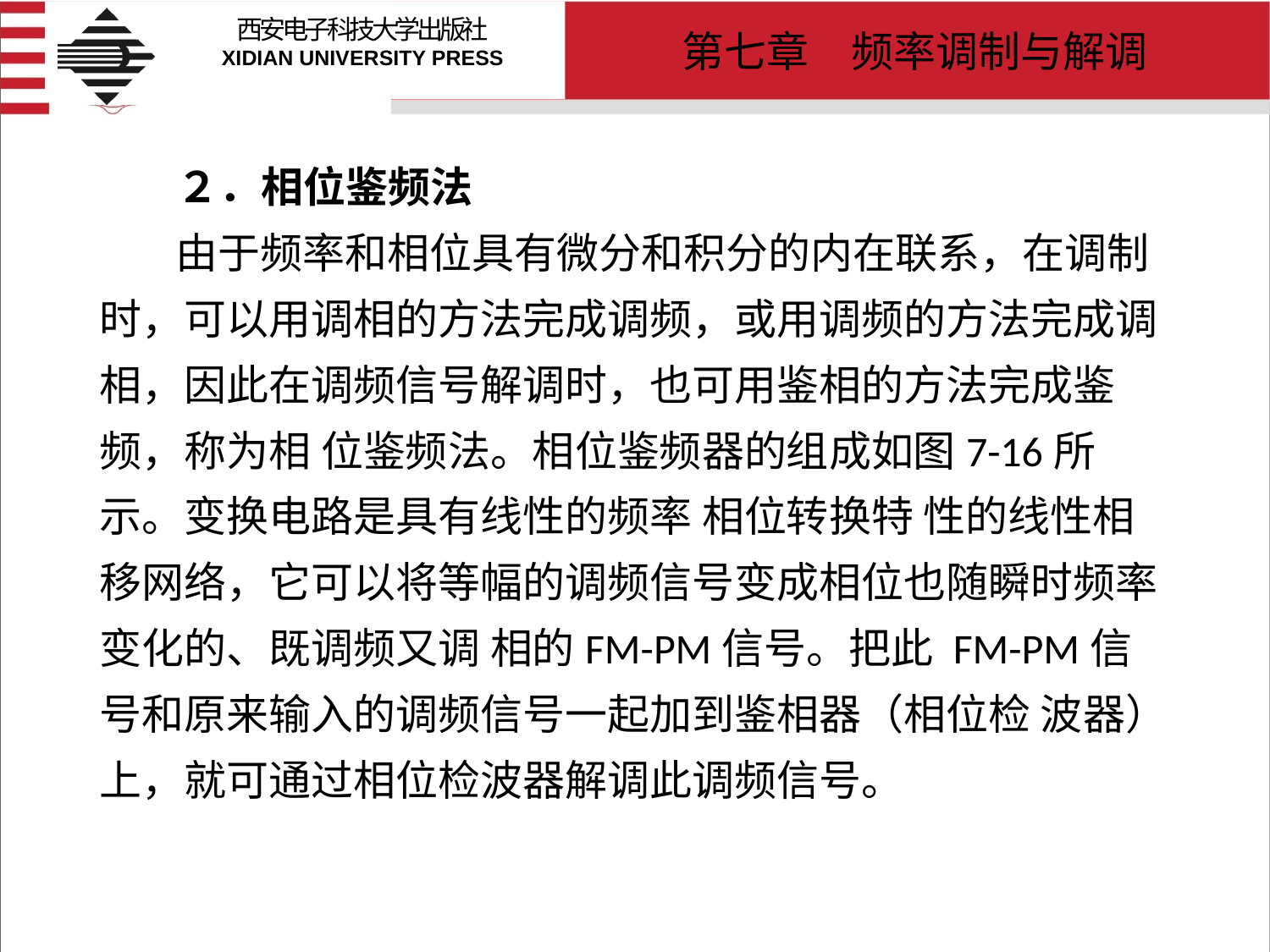

# ２．相位鉴频法 由于频率和相位具有微分和积分的内在联系，在调制时，可以用调相的方法完成调频，或用调频的方法完成调相，因此在调频信号解调时，也可用鉴相的方法完成鉴频，称为相 位鉴频法。相位鉴频器的组成如图7-16所示。变换电路是具有线性的频率 相位转换特 性的线性相移网络，它可以将等幅的调频信号变成相位也随瞬时频率变化的、既调频又调 相的FM-PM信号。把此 FM-PM信号和原来输入的调频信号一起加到鉴相器（相位检 波器）上，就可通过相位检波器解调此调频信号。